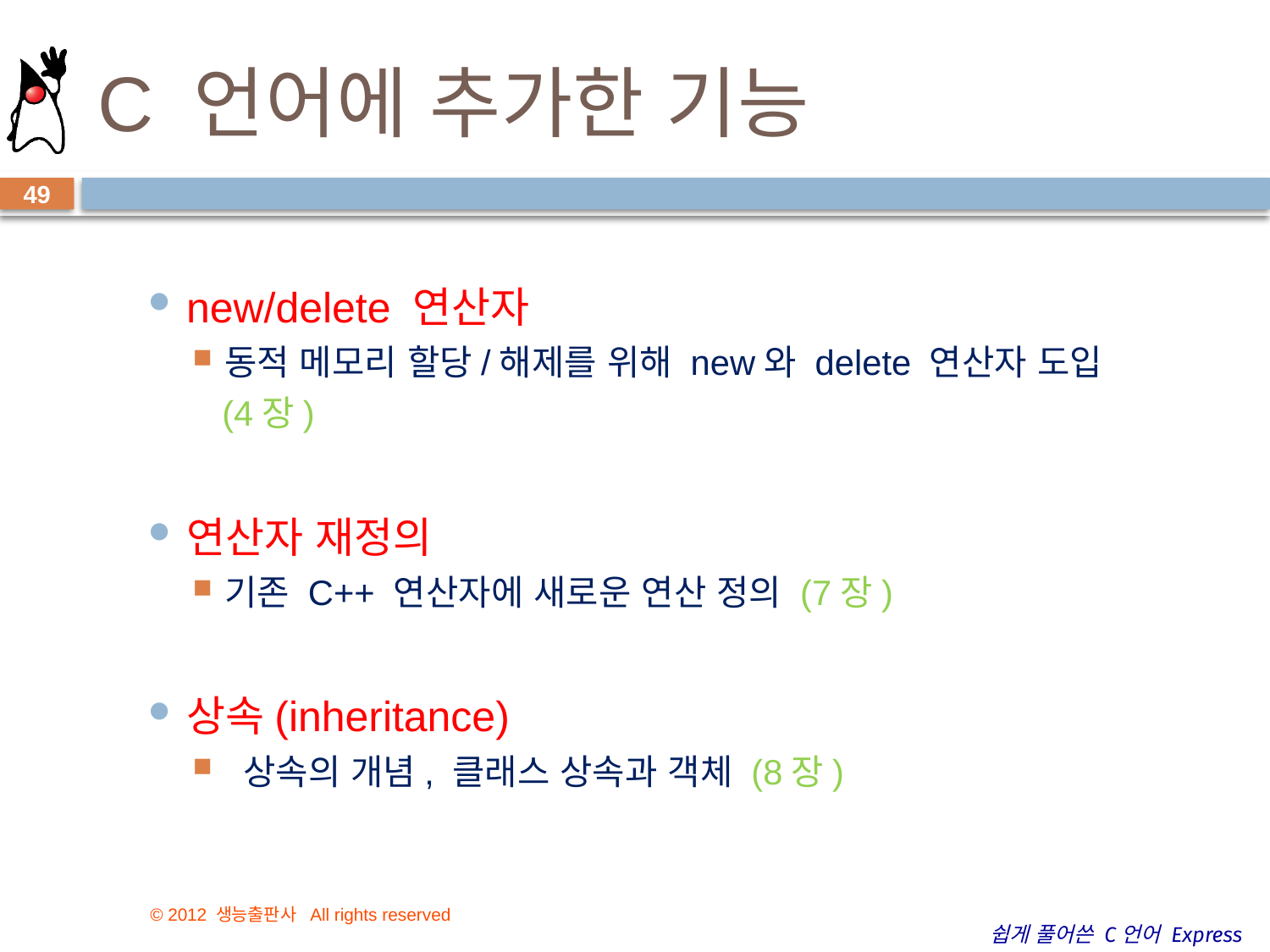

# C 언어에 추가한 기능
49

new/delete 연산자
동적 메모리 할당/해제를 위해 new와 delete 연산자 도입
   (4장)

연산자 재정의
기존 C++ 연산자에 새로운 연산 정의 (7장)

상속(inheritance)
 상속의 개념, 클래스 상속과 객체 (8장)